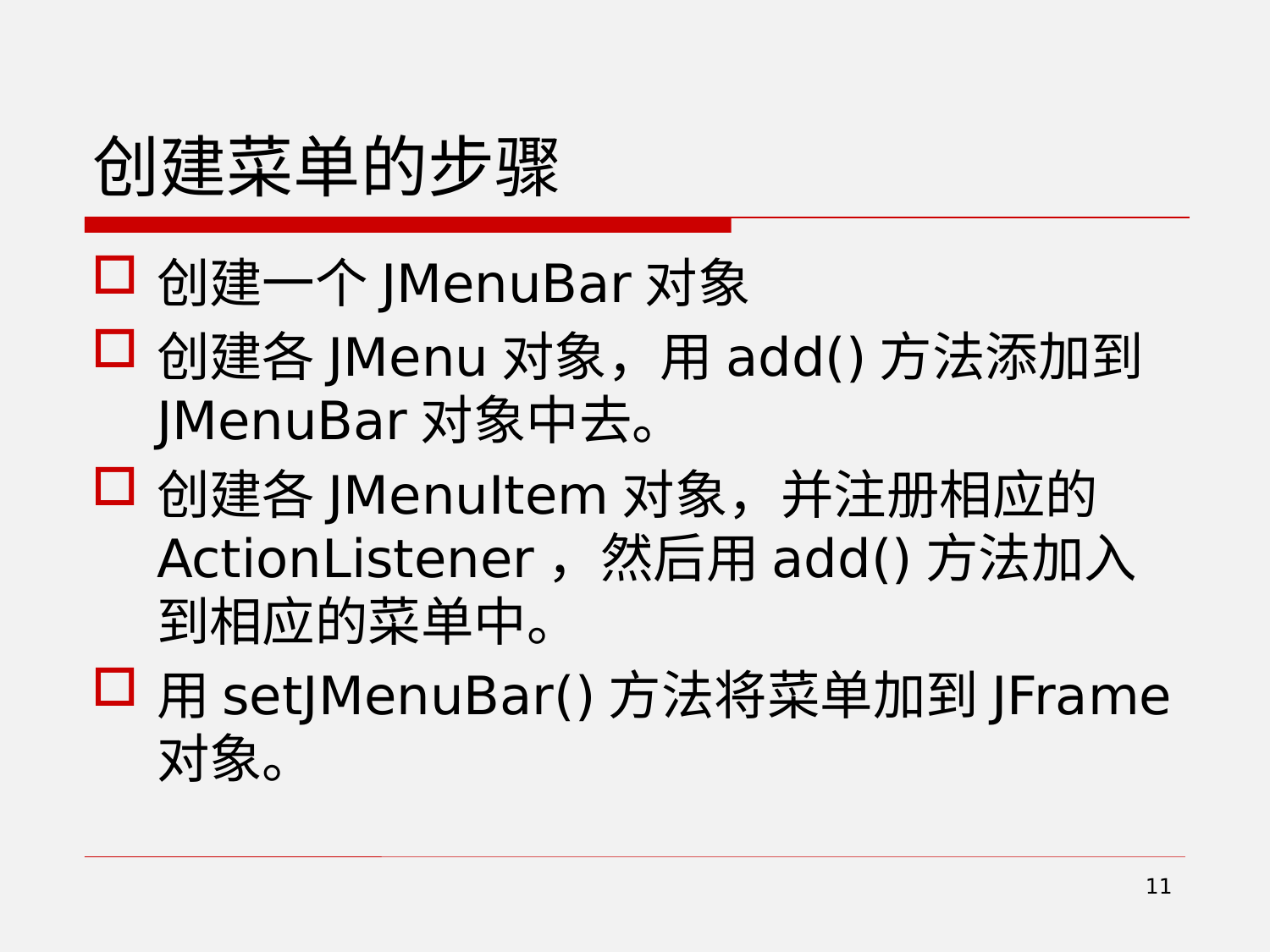

# 创建菜单的步骤
创建一个JMenuBar对象
创建各JMenu对象，用add()方法添加到JMenuBar对象中去。
创建各JMenuItem对象，并注册相应的ActionListener，然后用add()方法加入到相应的菜单中。
用setJMenuBar()方法将菜单加到JFrame对象。
11